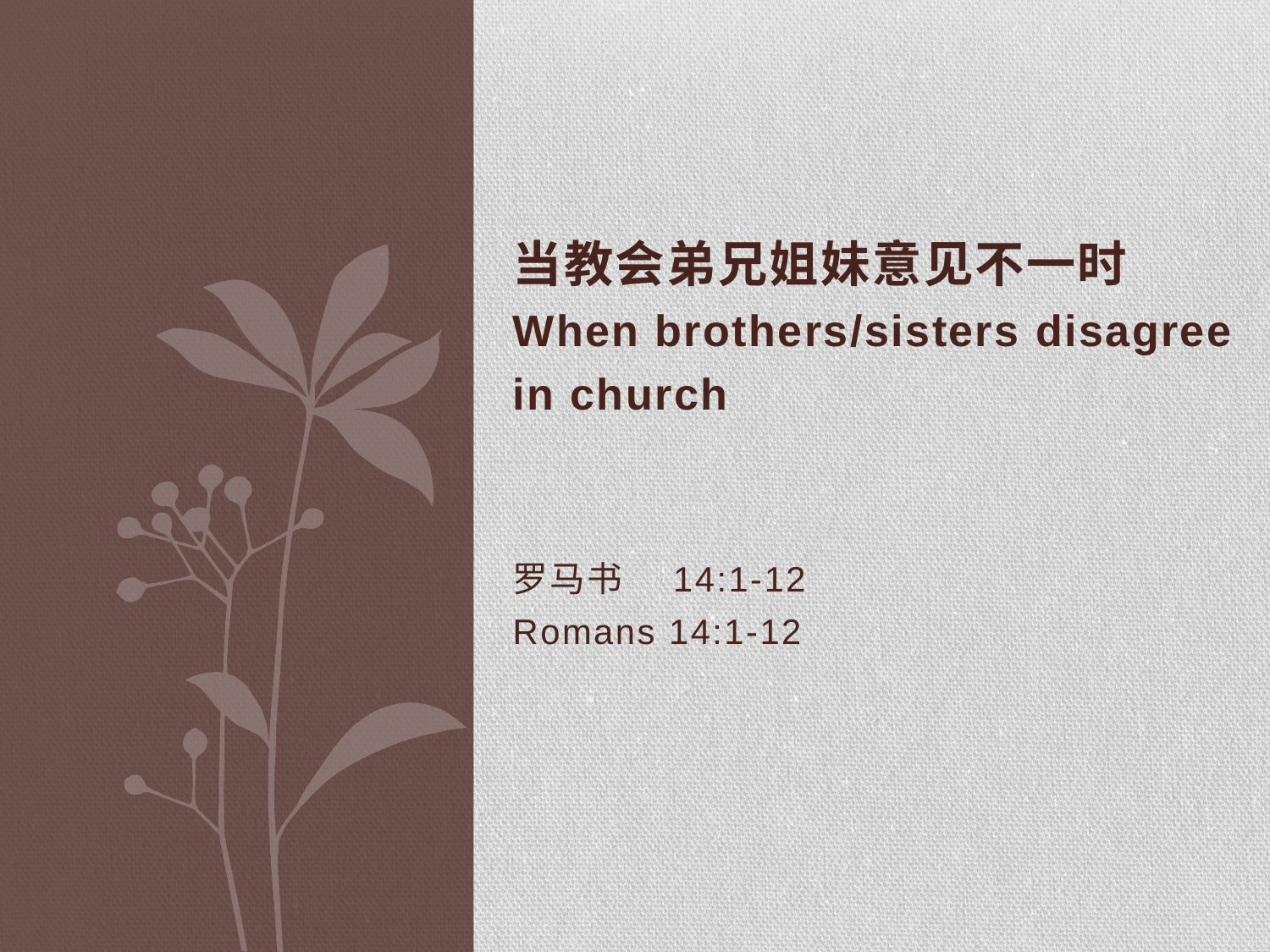

当教会弟兄姐妹意见不一时
When brothers/sisters disagree
in church

罗马书    14:1-12
Romans 14:1-12